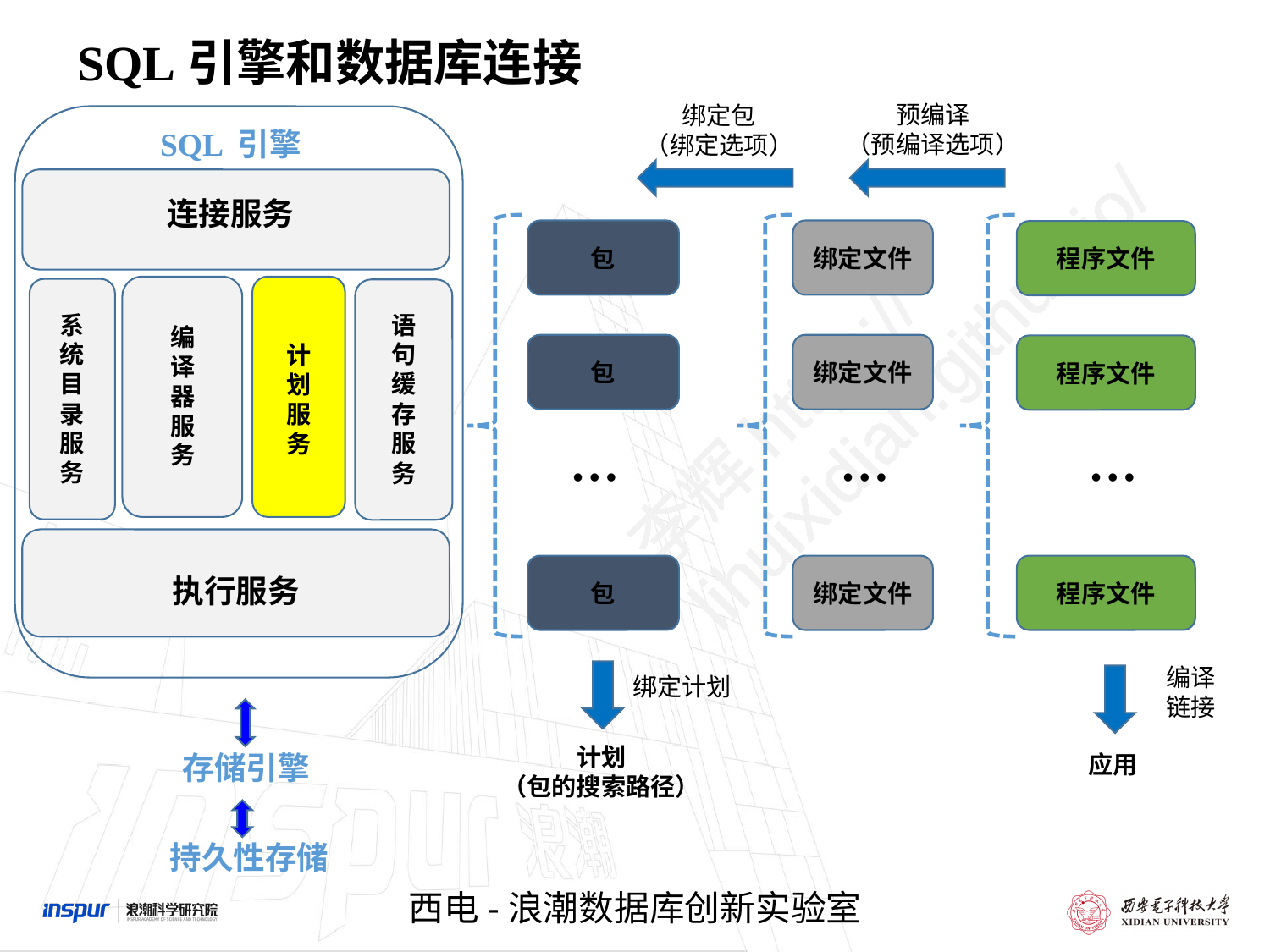

SQL引擎和数据库连接
预编译
（预编译选项）
绑定包
（绑定选项）

包
绑定文件
程序文件
包
绑定文件
程序文件
…
…
…
包
绑定文件
程序文件
编译
链接
绑定计划

计划
（包的搜索路径）
应用

SQL 引擎

连接服务

系
统
目
录
服
务
语
句
缓
存
服
务
编
译
器
服
务
计
划
服
务

执行服务

存储引擎

持久性存储